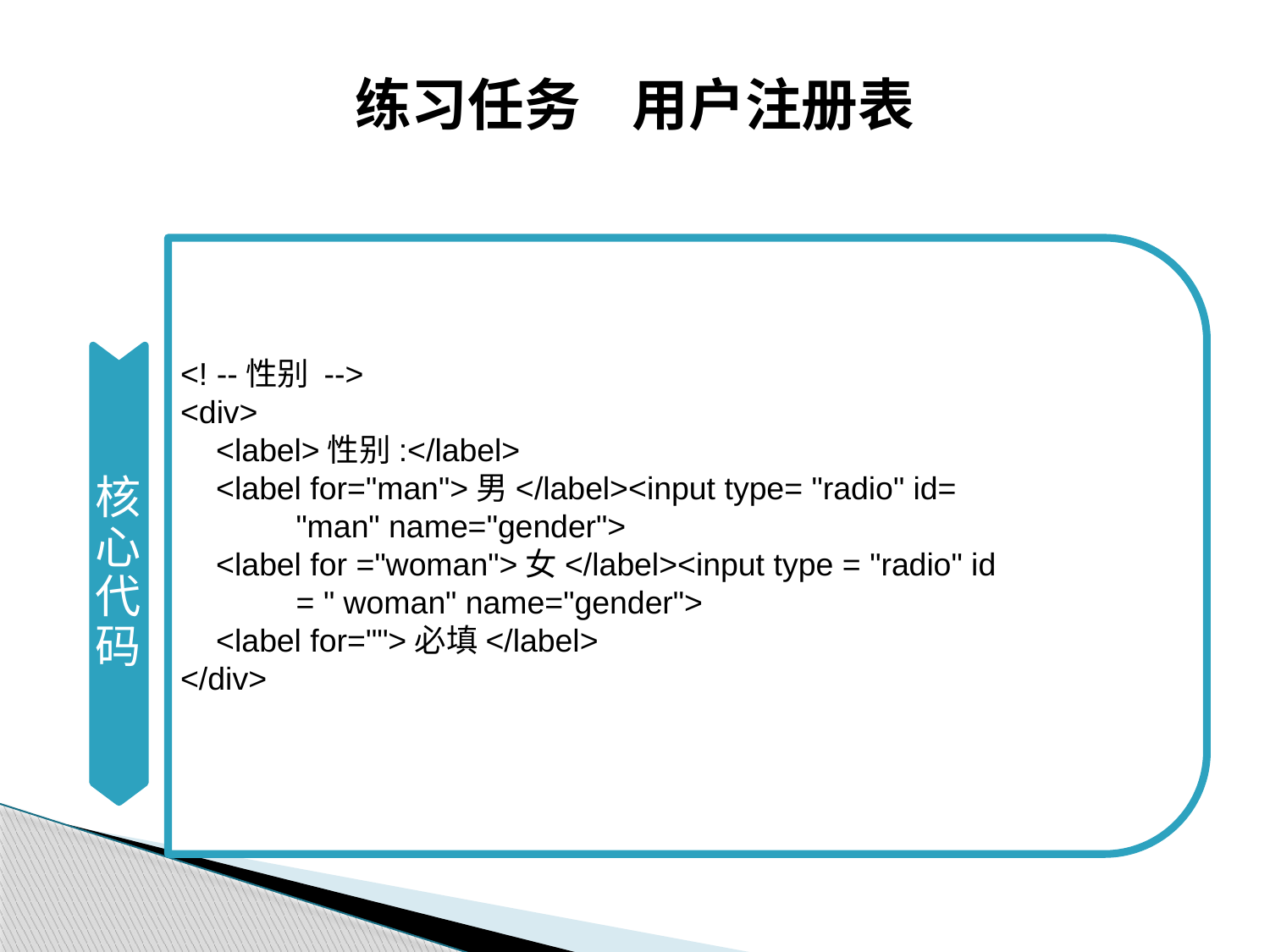

# 练习任务    用户注册表

核心代码
<! --性别 -->
<div>
    <label>性别:</label>
    <label for="man">男</label><input type= "radio" id=
             "man" name="gender">
    <label for ="woman">女</label><input type = "radio" id
             = " woman" name="gender">
    <label for="">必填</label>
</div>